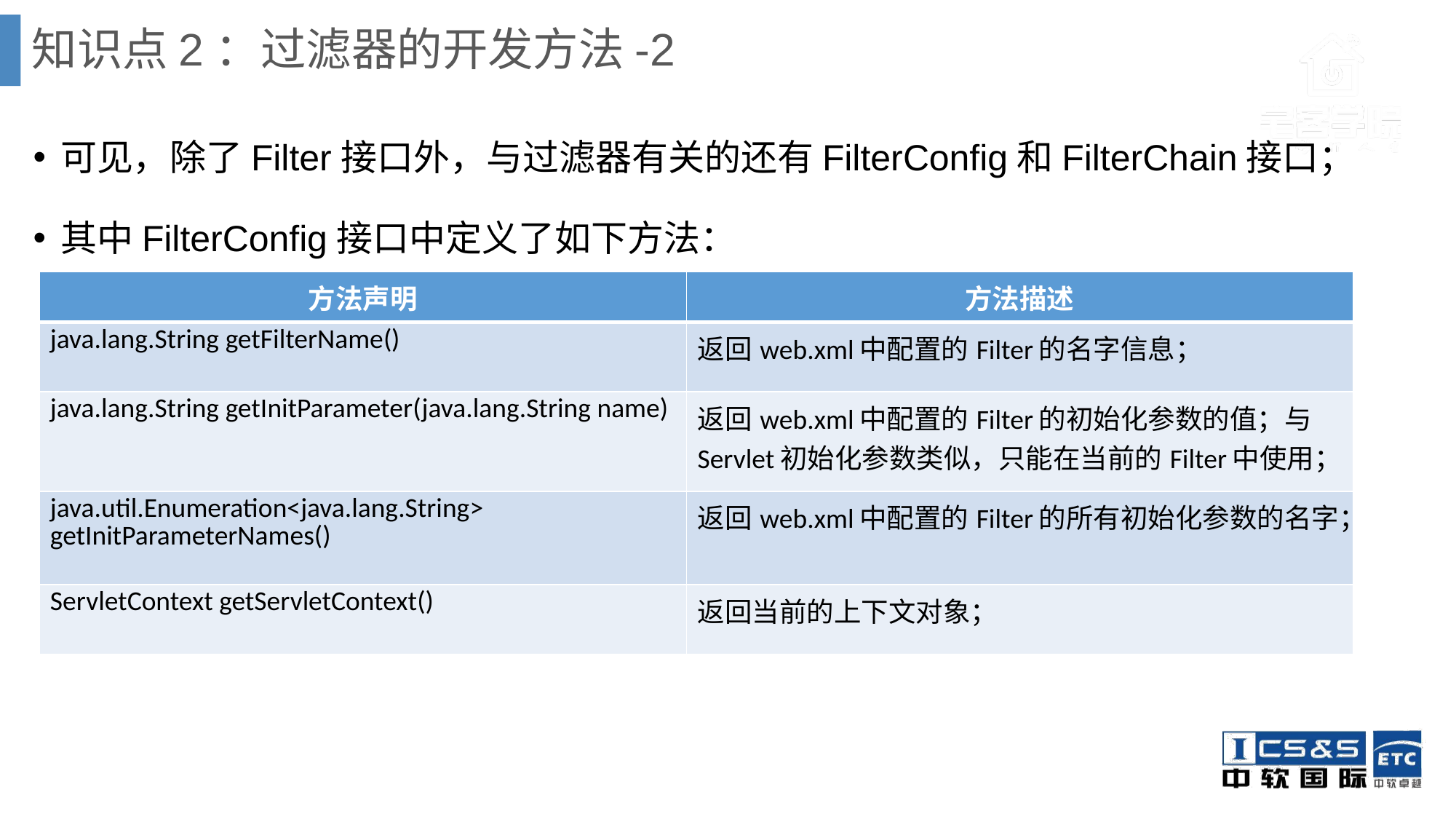

# 知识点2：过滤器的开发方法-2
可见，除了Filter接口外，与过滤器有关的还有FilterConfig和FilterChain接口；
其中FilterConfig接口中定义了如下方法：

| 方法声明 | 方法描述 |
| --- | --- |
| java.lang.String getFilterName() | 返回web.xml中配置的Filter的名字信息； |
| java.lang.String getInitParameter(java.lang.String name) | 返回web.xml中配置的Filter的初始化参数的值；与Servlet初始化参数类似，只能在当前的Filter中使用； |
| java.util.Enumeration<java.lang.String> getInitParameterNames() | 返回web.xml中配置的Filter的所有初始化参数的名字； |
| ServletContext getServletContext() | 返回当前的上下文对象； |